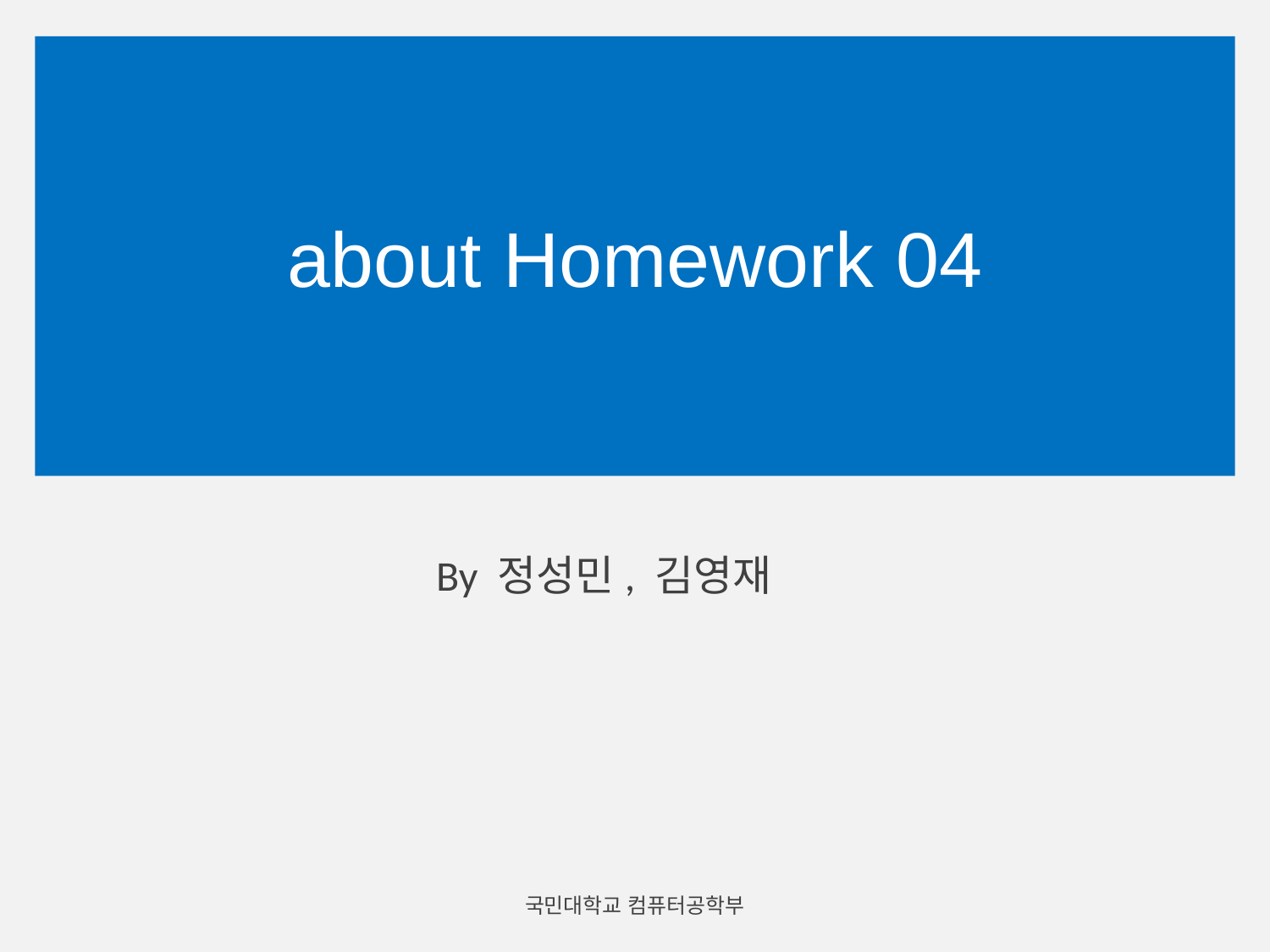

# about Homework 04
By 정성민, 김영재
국민대학교 컴퓨터공학부